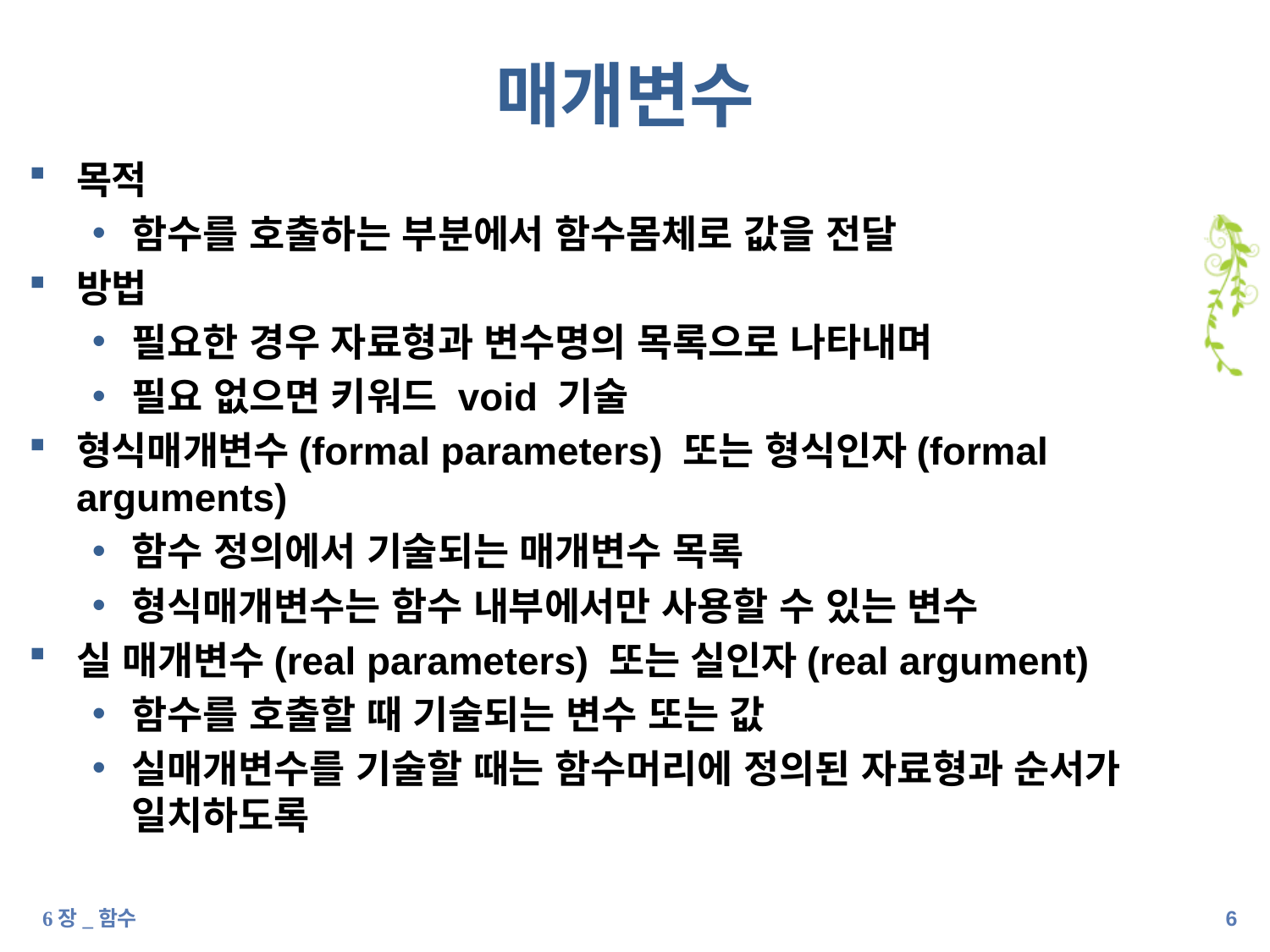

# 매개변수
목적
함수를 호출하는 부분에서 함수몸체로 값을 전달
방법
필요한 경우 자료형과 변수명의 목록으로 나타내며
필요 없으면 키워드 void 기술
형식매개변수(formal parameters) 또는 형식인자(formal arguments)
함수 정의에서 기술되는 매개변수 목록
형식매개변수는 함수 내부에서만 사용할 수 있는 변수
실 매개변수(real parameters) 또는 실인자(real argument)
함수를 호출할 때 기술되는 변수 또는 값
실매개변수를 기술할 때는 함수머리에 정의된 자료형과 순서가 일치하도록

6장_함수
6